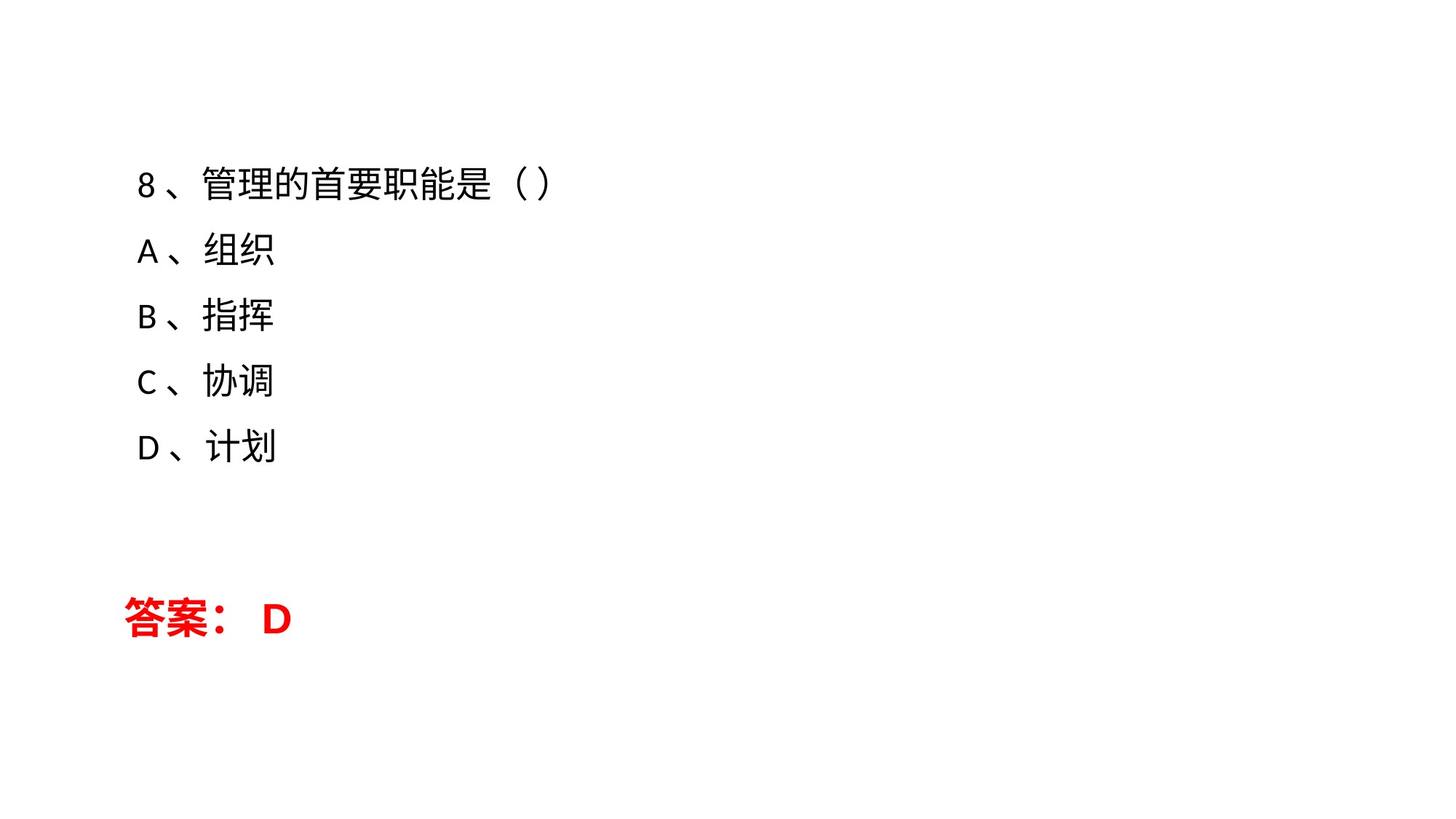

8、管理的首要职能是（ ）
A、组织
B、指挥
C、协调
D、计划
答案：D